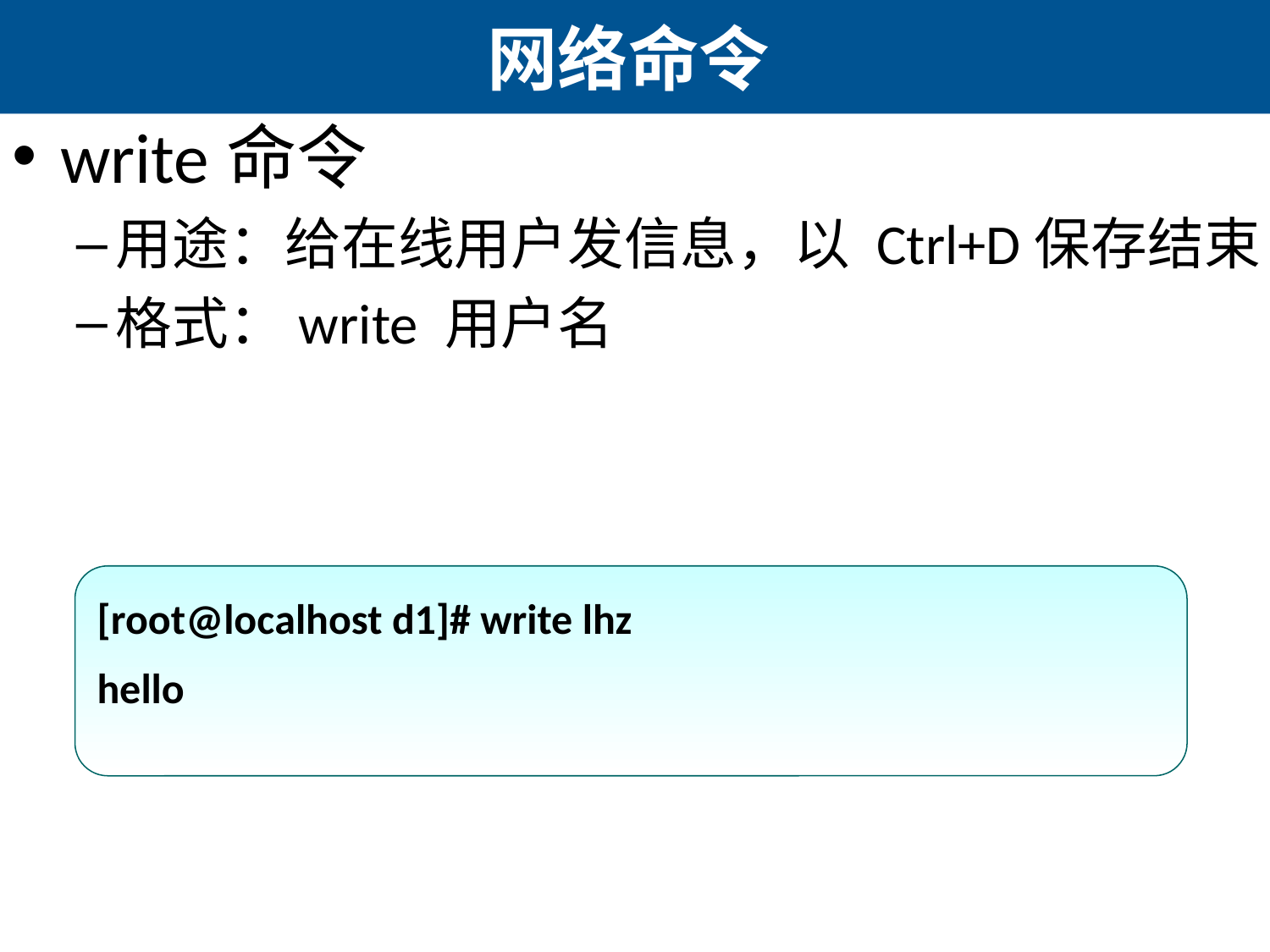

# 网络命令
write命令
用途：给在线用户发信息，以 Ctrl+D保存结束
格式：write 用户名

[root@localhost d1]# write lhz
hello